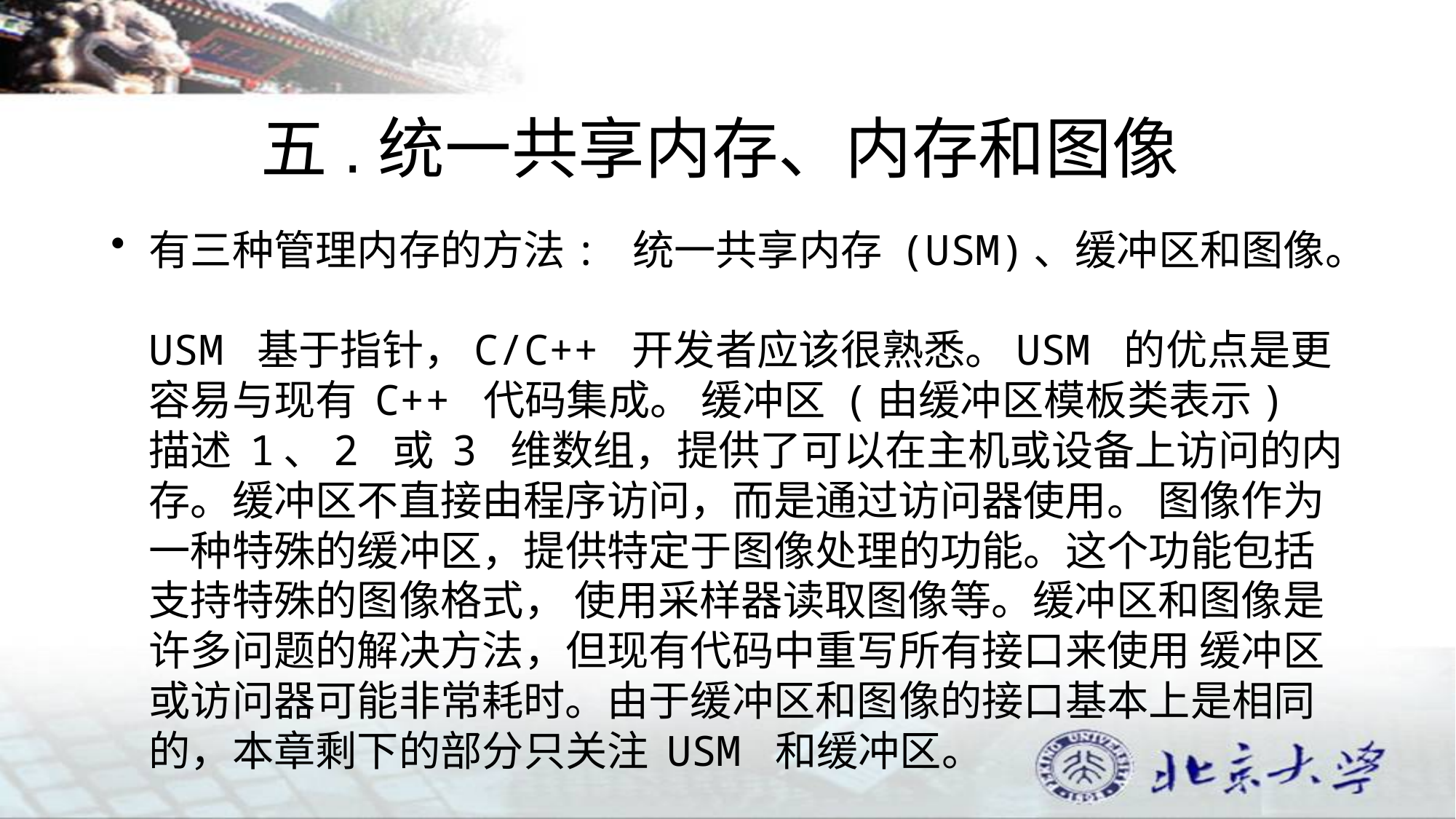

# 五.统一共享内存、内存和图像
有三种管理内存的方法: 统一共享内存 (USM)、缓冲区和图像。
USM 基于指针，C/C++ 开发者应该很熟悉。USM 的优点是更容易与现有 C++ 代码集成。 缓冲区 (由缓冲区模板类表示) 描述 1、2 或 3 维数组，提供了可以在主机或设备上访问的内 存。缓冲区不直接由程序访问，而是通过访问器使用。 图像作为一种特殊的缓冲区，提供特定于图像处理的功能。这个功能包括支持特殊的图像格式， 使用采样器读取图像等。缓冲区和图像是许多问题的解决方法，但现有代码中重写所有接口来使用 缓冲区或访问器可能非常耗时。由于缓冲区和图像的接口基本上是相同的，本章剩下的部分只关注 USM 和缓冲区。